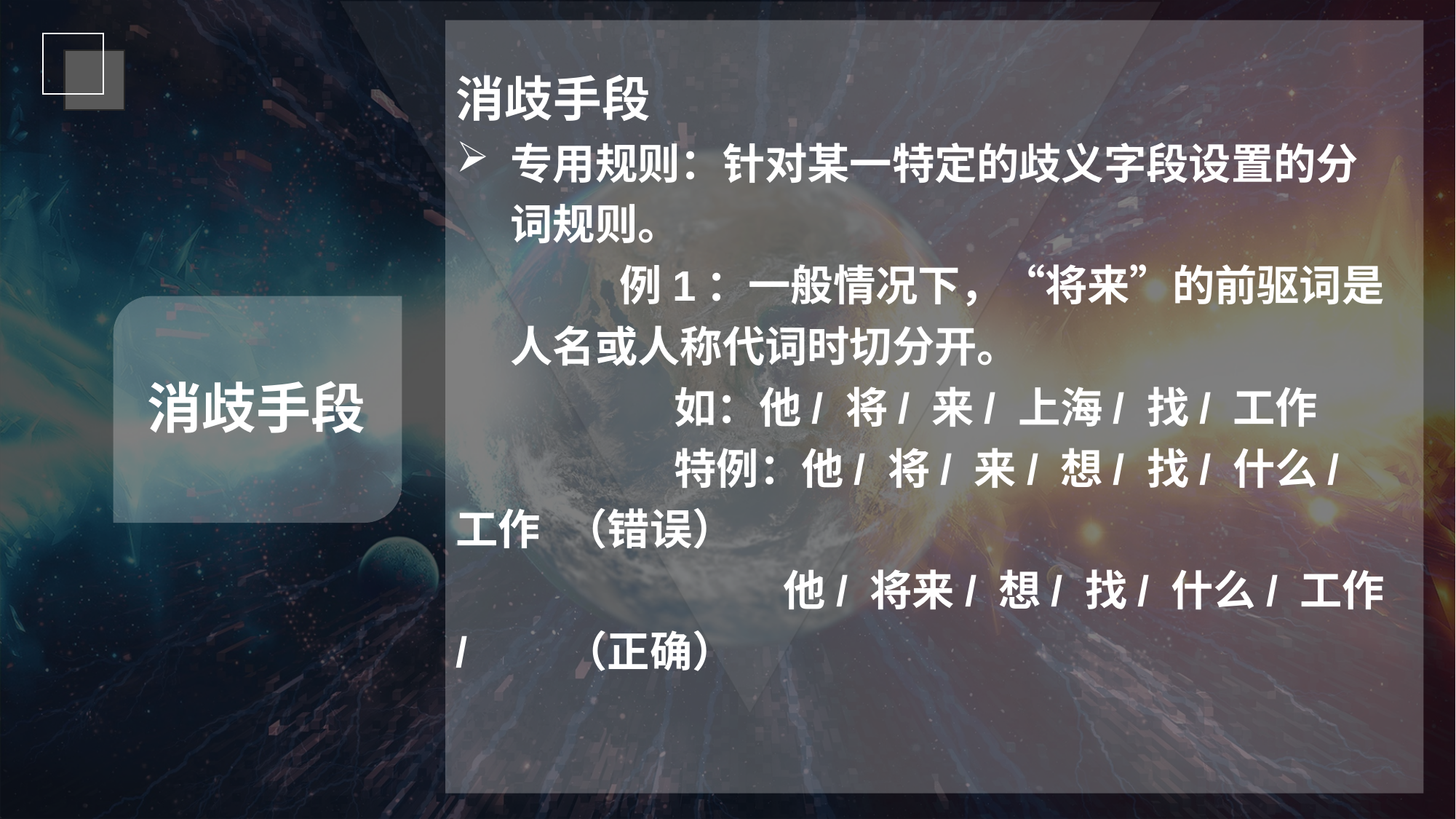

消歧手段
专用规则：针对某一特定的歧义字段设置的分词规则。
	例1：一般情况下，“将来”的前驱词是人名或人称代词时切分开。
		如：他/ 将/ 来/ 上海/ 找/ 工作
		特例：他/ 将/ 来/ 想/ 找/ 什么/ 工作	（错误）
			他/ 将来/ 想/ 找/ 什么/ 工作/ 	（正确）

消歧手段